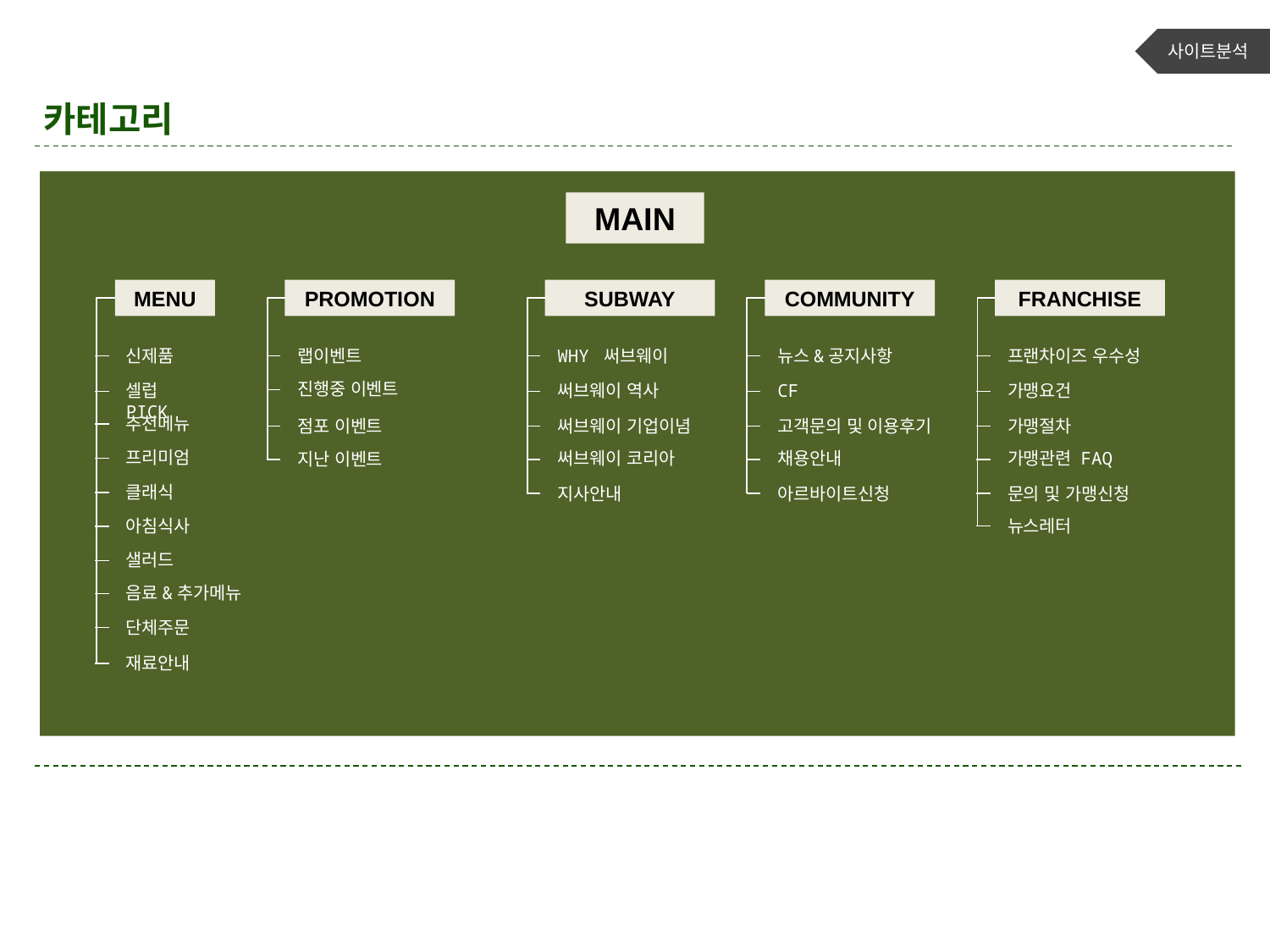

사이트분석
카테고리

MAIN
MENU
PROMOTION
SUBWAY
COMMUNITY
FRANCHISE
신제품
랩이벤트
WHY 써브웨이
뉴스&공지사항
프랜차이즈 우수성
진행중 이벤트
써브웨이 역사
CF
가맹요건
셀럽PICK
추천메뉴
점포 이벤트
써브웨이 기업이념
고객문의 및 이용후기
가맹절차
프리미엄
써브웨이 코리아
채용안내
가맹관련 FAQ
지난 이벤트
클래식
지사안내
아르바이트신청
문의 및 가맹신청
뉴스레터
아침식사
샐러드
음료&추가메뉴
단체주문
재료안내